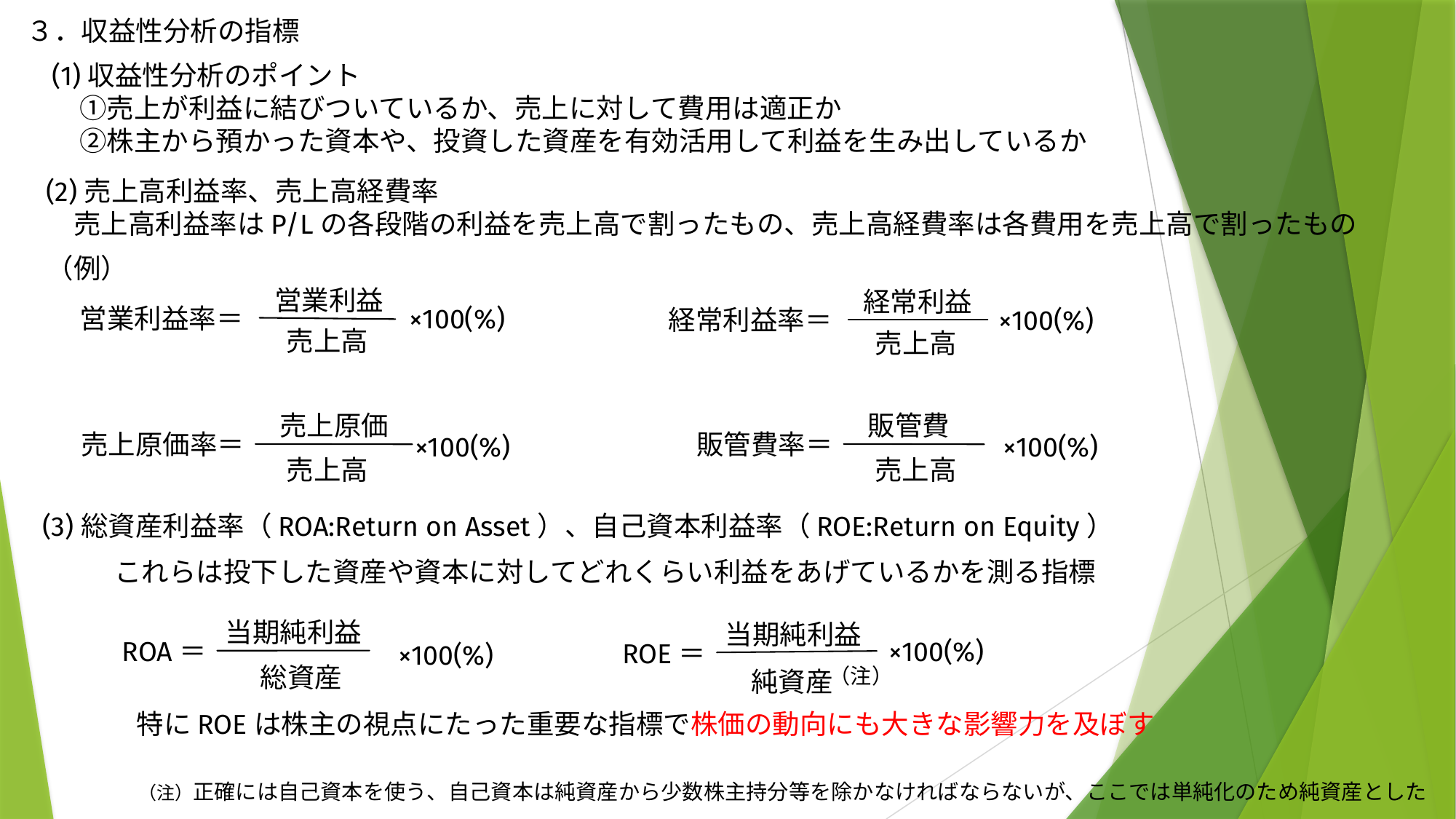

３．収益性分析の指標
(1)収益性分析のポイント
　①売上が利益に結びついているか、売上に対して費用は適正か
　②株主から預かった資本や、投資した資産を有効活用して利益を生み出しているか
(2)売上高利益率、売上高経費率
　売上高利益率はP/Lの各段階の利益を売上高で割ったもの、売上高経費率は各費用を売上高で割ったもの
（例）
営業利益
営業利益率＝
×100(%)
売上高
×100(%)
×100(%)
経常利益
経常利益率＝
×100(%)
売上高
売上原価
売上原価率＝
×100(%)
売上高
販管費
　販管費率＝
×100(%)
売上高
(3)総資産利益率（ROA:Return on Asset）、自己資本利益率（ROE:Return on Equity）
これらは投下した資産や資本に対してどれくらい利益をあげているかを測る指標
当期純利益
当期純利益
ROA＝
ROE＝
総資産
（注）
純資産
特にROEは株主の視点にたった重要な指標で株価の動向にも大きな影響力を及ぼす
（注）正確には自己資本を使う、自己資本は純資産から少数株主持分等を除かなければならないが、ここでは単純化のため純資産とした